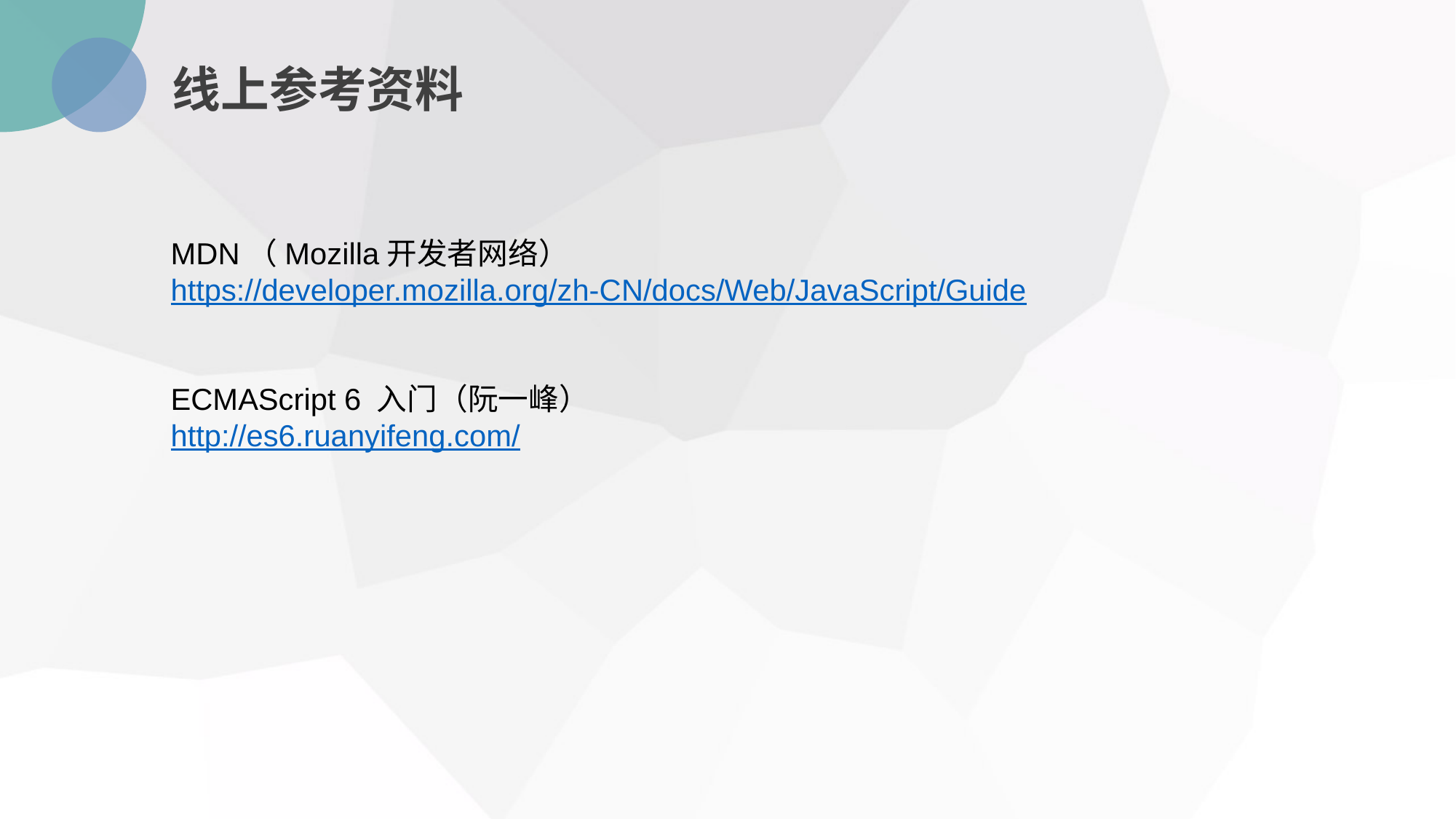

线上参考资料
MDN（Mozilla开发者网络）
https://developer.mozilla.org/zh-CN/docs/Web/JavaScript/Guide

ECMAScript 6 入门（阮一峰）
http://es6.ruanyifeng.com/